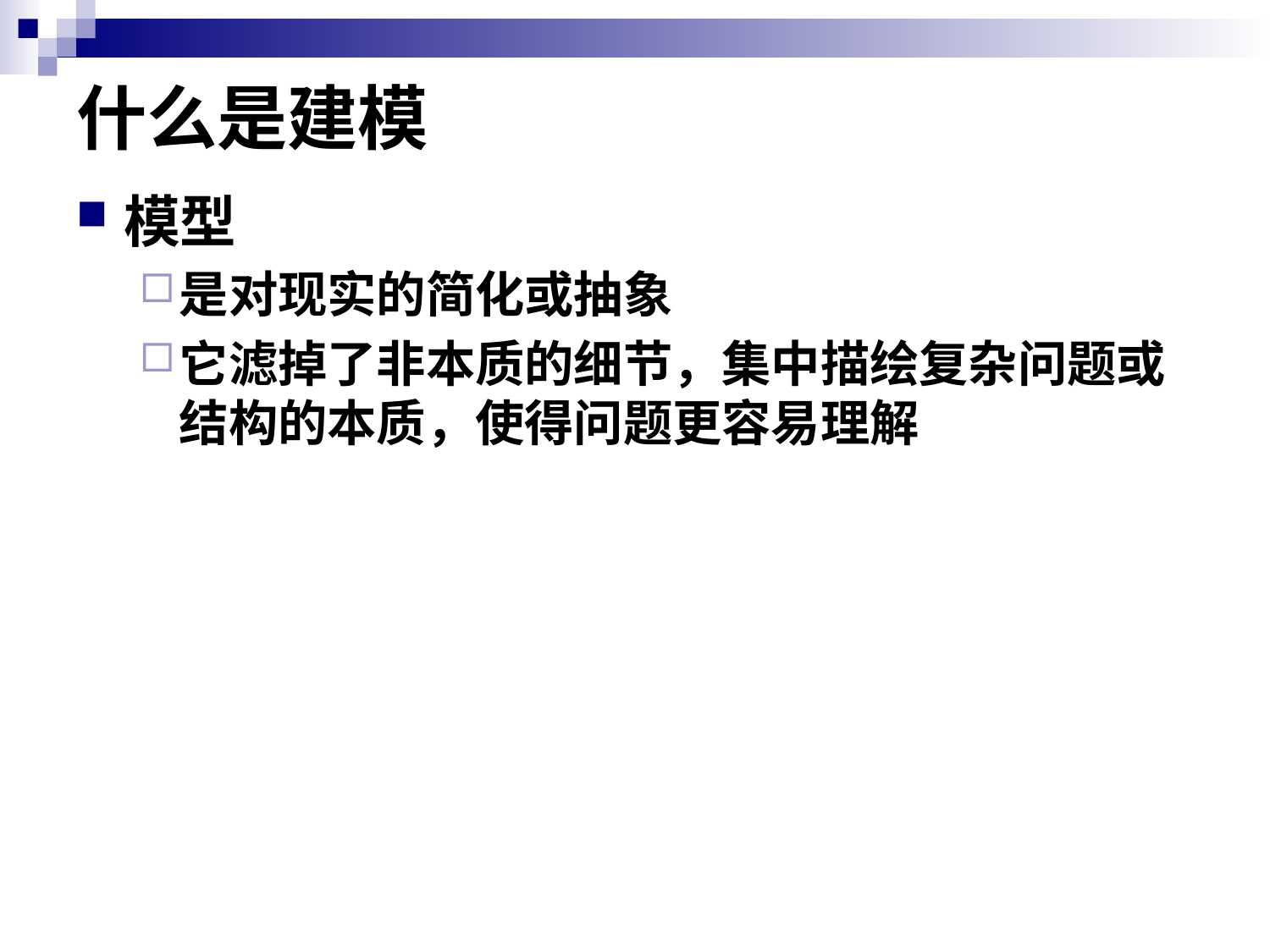

# 什么是建模
模型
是对现实的简化或抽象
它滤掉了非本质的细节，集中描绘复杂问题或结构的本质，使得问题更容易理解